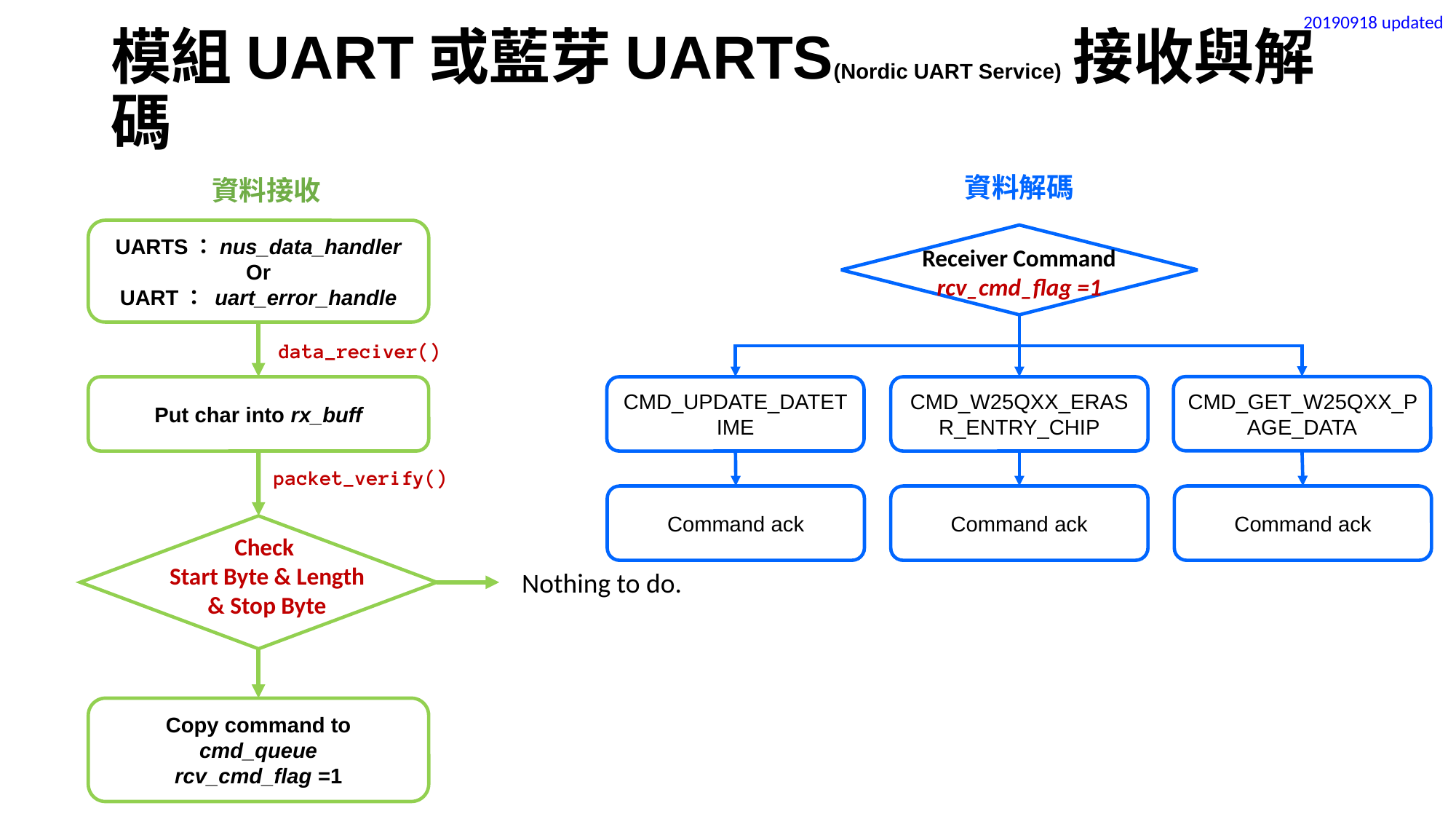

20190918 updated
# 模組UART或藍芽UARTS(Nordic UART Service) 接收與解碼
資料解碼
資料接收
UARTS：nus_data_handler
Or
UART： uart_error_handle

Receiver Command
rcv_cmd_flag =1
data_reciver()
CMD_GET_W25QXX_PAGE_DATA
Put char into rx_buff
CMD_UPDATE_DATETIME
CMD_W25QXX_ERASR_ENTRY_CHIP
packet_verify()
Command ack
Command ack
Command ack

Check
Start Byte & Length
& Stop Byte
Nothing to do.
Copy command to cmd_queue
rcv_cmd_flag =1